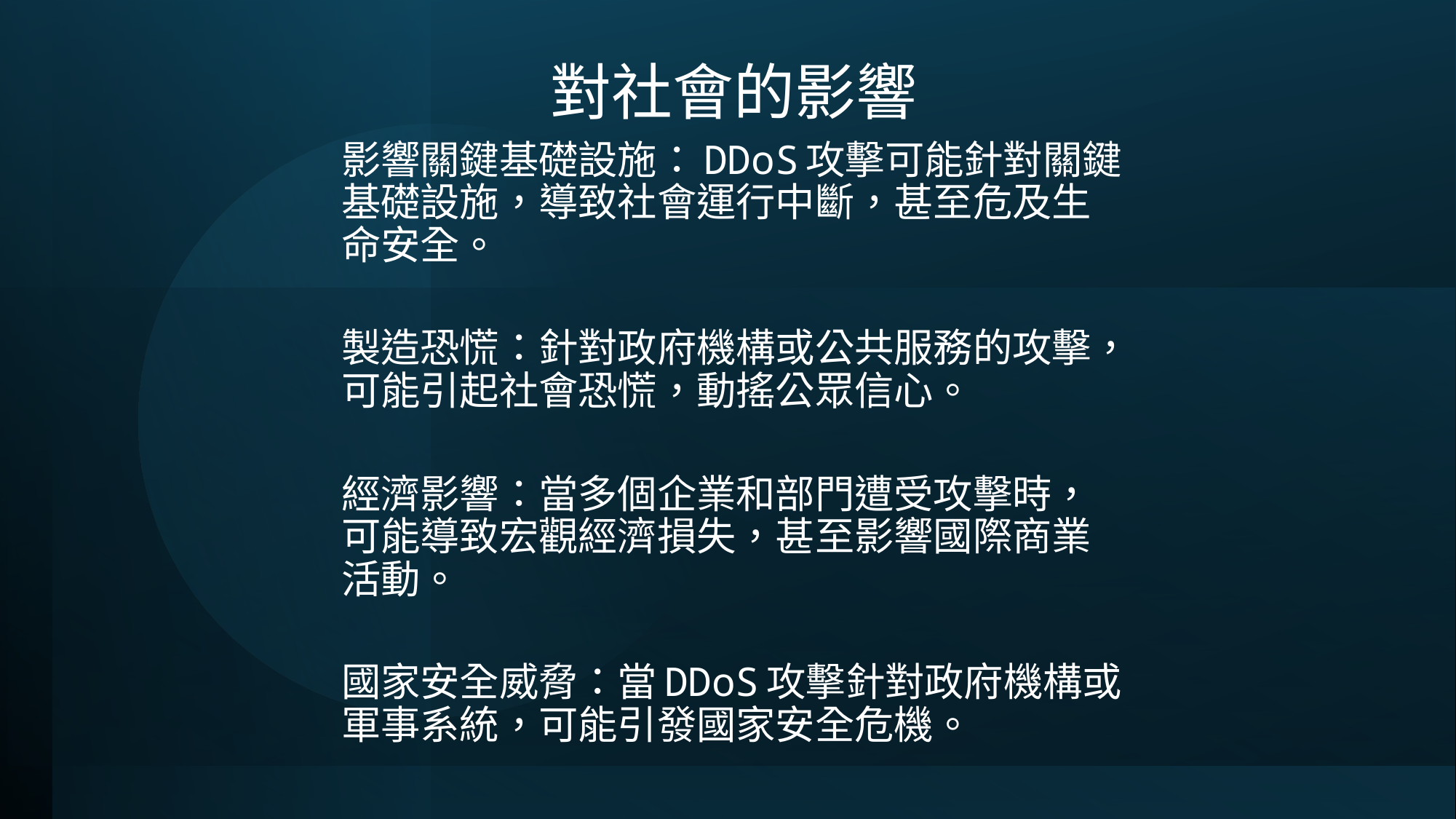

對社會的影響
影響關鍵基礎設施：DDoS攻擊可能針對關鍵基礎設施，導致社會運行中斷，甚至危及生命安全。

製造恐慌：針對政府機構或公共服務的攻擊，可能引起社會恐慌，動搖公眾信心。

經濟影響：當多個企業和部門遭受攻擊時，可能導致宏觀經濟損失，甚至影響國際商業活動。

國家安全威脅：當DDoS攻擊針對政府機構或軍事系統，可能引發國家安全危機。